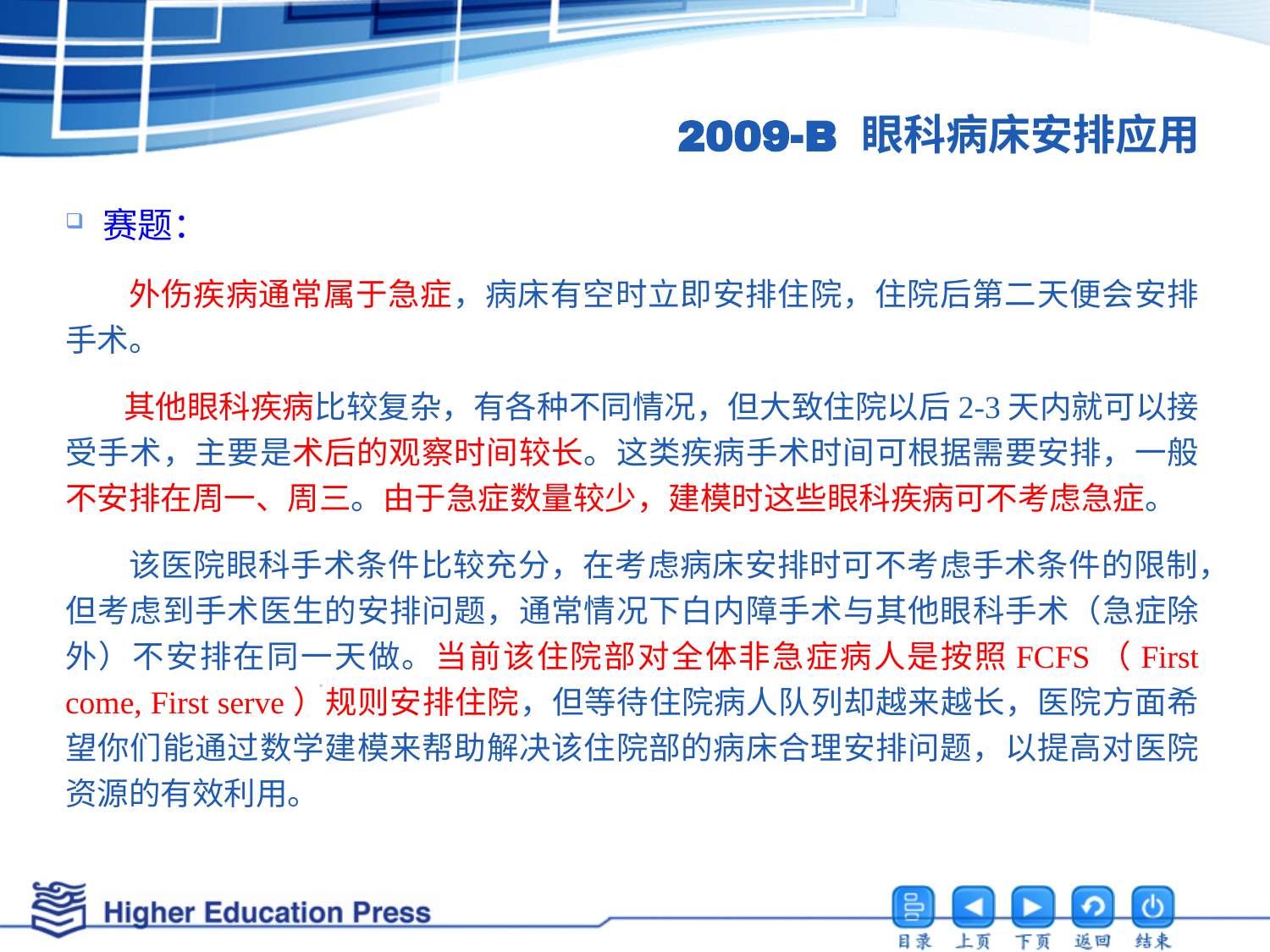

# 2009-B 眼科病床安排应用
赛题：
       外伤疾病通常属于急症，病床有空时立即安排住院，住院后第二天便会安排手术。
       其他眼科疾病比较复杂，有各种不同情况，但大致住院以后2-3天内就可以接受手术，主要是术后的观察时间较长。这类疾病手术时间可根据需要安排，一般不安排在周一、周三。由于急症数量较少，建模时这些眼科疾病可不考虑急症。
       该医院眼科手术条件比较充分，在考虑病床安排时可不考虑手术条件的限制，但考虑到手术医生的安排问题，通常情况下白内障手术与其他眼科手术（急症除外）不安排在同一天做。当前该住院部对全体非急症病人是按照FCFS（First come, First serve）规则安排住院，但等待住院病人队列却越来越长，医院方面希望你们能通过数学建模来帮助解决该住院部的病床合理安排问题，以提高对医院资源的有效利用。